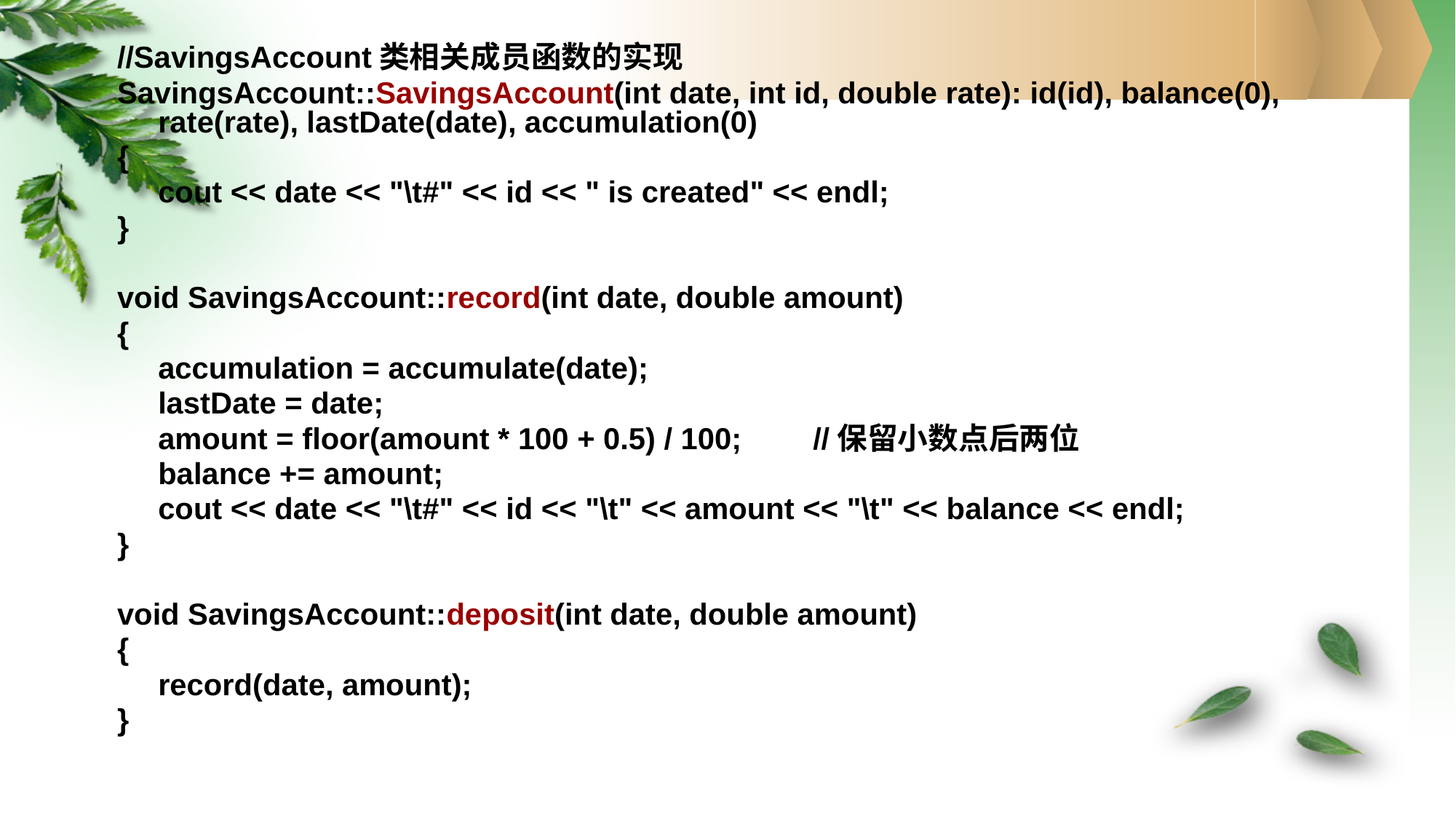

//SavingsAccount类相关成员函数的实现
SavingsAccount::SavingsAccount(int date, int id, double rate): id(id), balance(0),  rate(rate), lastDate(date), accumulation(0)
{
	cout << date << "\t#" << id << " is created" << endl;
}

void SavingsAccount::record(int date, double amount)
{
	accumulation = accumulate(date);
	lastDate = date;
	amount = floor(amount * 100 + 0.5) / 100;	//保留小数点后两位
	balance += amount;
	cout << date << "\t#" << id << "\t" << amount << "\t" << balance << endl;
}

void SavingsAccount::deposit(int date, double amount)
{
	record(date, amount);
}